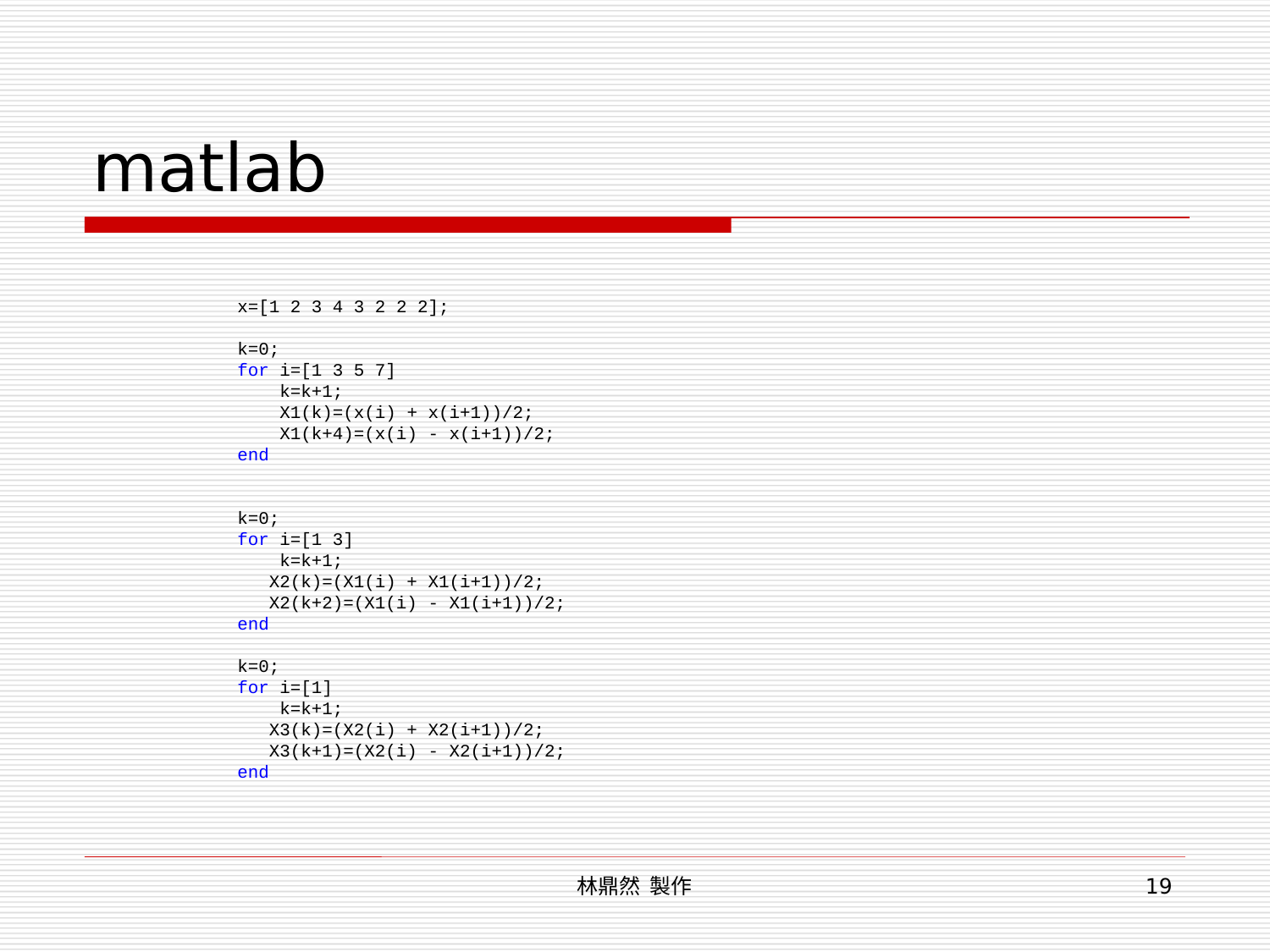

# matlab
x=[1 2 3 4 3 2 2 2];

k=0;
for i=[1 3 5 7]
    k=k+1;
    X1(k)=(x(i) + x(i+1))/2;
    X1(k+4)=(x(i) - x(i+1))/2;
end

k=0;
for i=[1 3]
    k=k+1;
   X2(k)=(X1(i) + X1(i+1))/2;
   X2(k+2)=(X1(i) - X1(i+1))/2;
end

k=0;
for i=[1]
    k=k+1;
   X3(k)=(X2(i) + X2(i+1))/2;
   X3(k+1)=(X2(i) - X2(i+1))/2;
end
林鼎然  製作
19